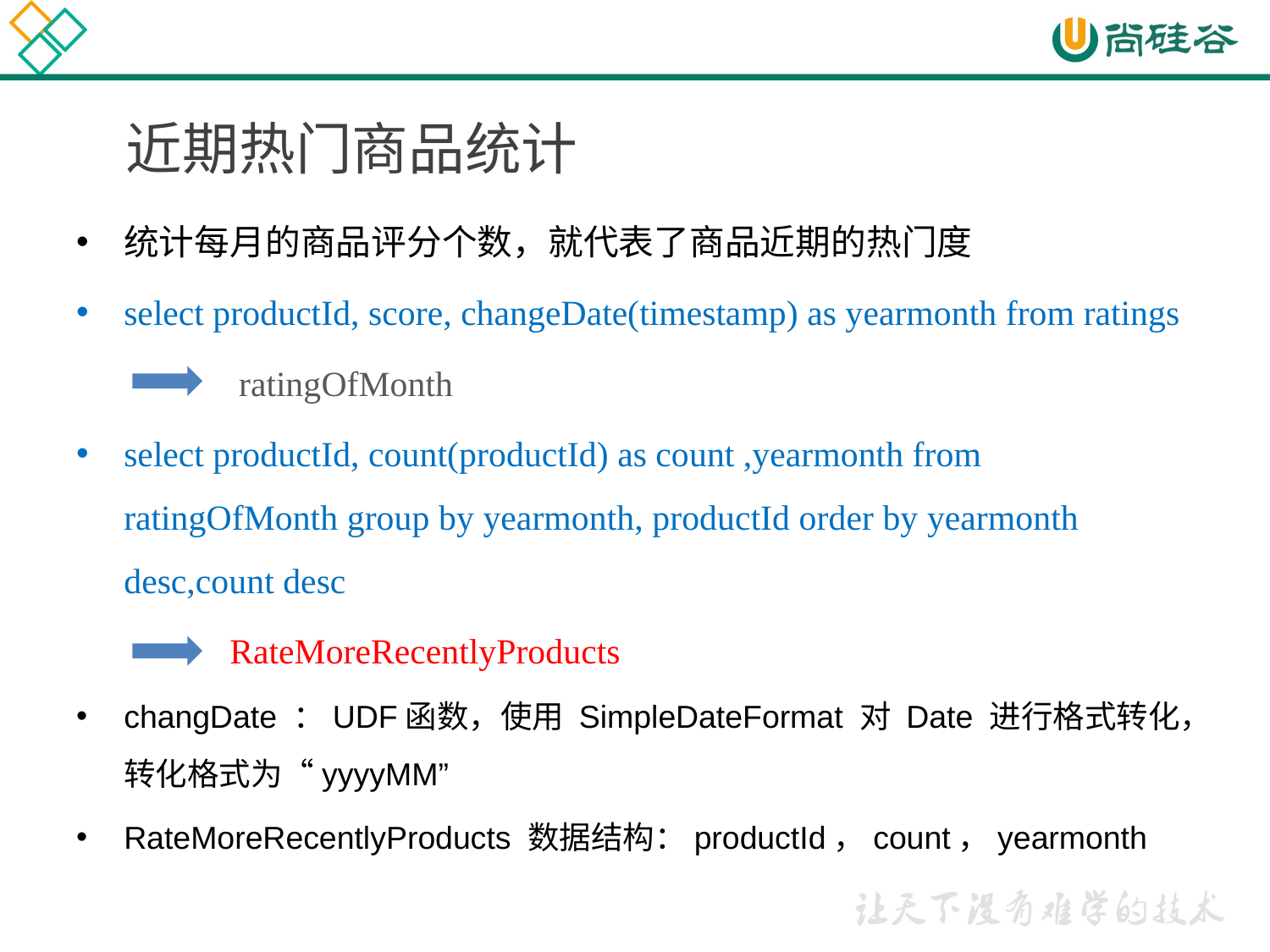

# 近期热门商品统计
统计每月的商品评分个数，就代表了商品近期的热门度
select productId, score, changeDate(timestamp) as yearmonth from ratings
	    ratingOfMonth
select productId, count(productId) as count ,yearmonth from ratingOfMonth group by yearmonth, productId order by yearmonth desc,count desc
	   RateMoreRecentlyProducts
changDate ：UDF函数，使用 SimpleDateFormat 对 Date 进行格式转化，转化格式为“yyyyMM”
RateMoreRecentlyProducts 数据结构：productId，count，yearmonth